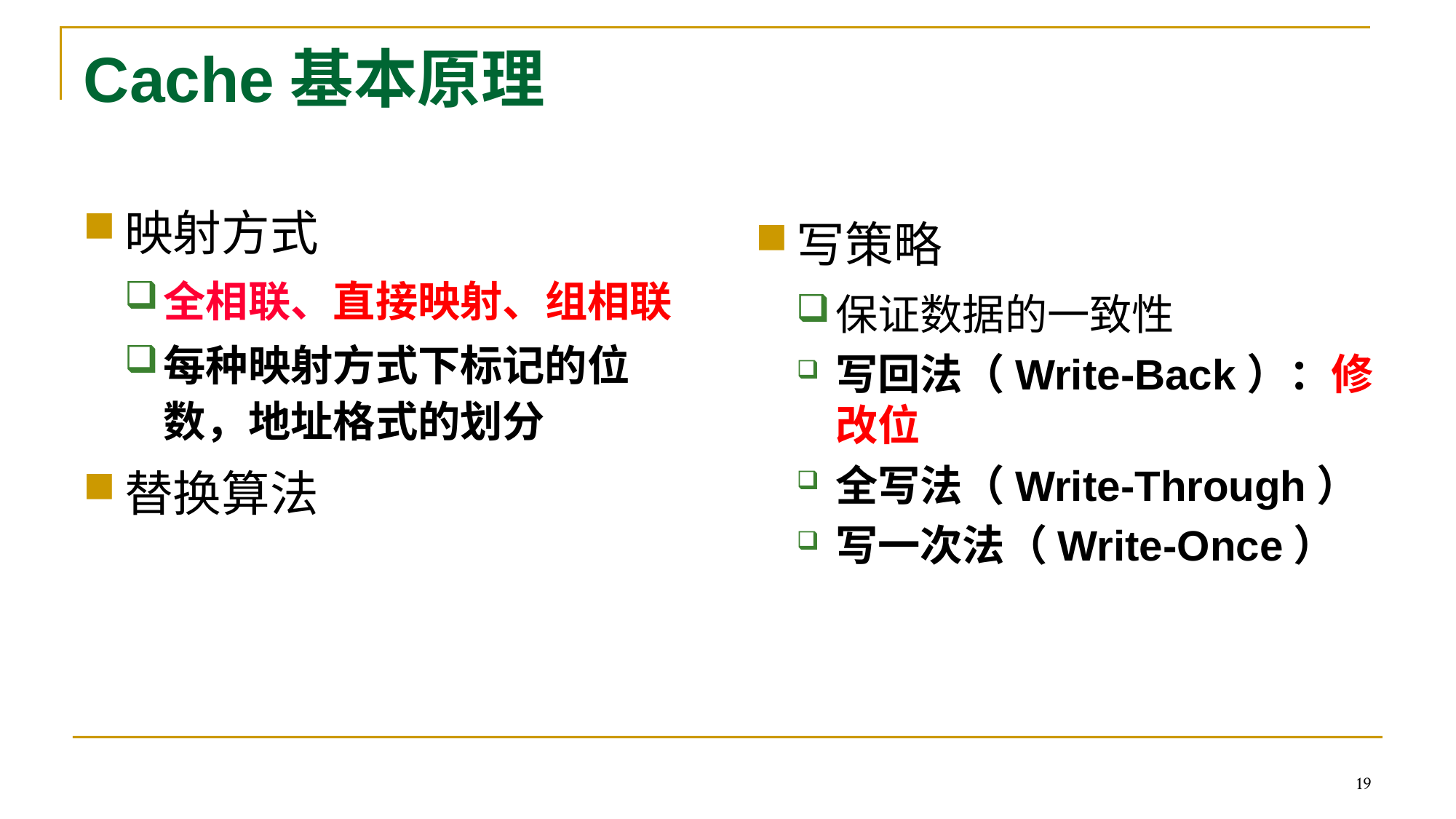

# Cache基本原理
映射方式
全相联、直接映射、组相联
每种映射方式下标记的位数，地址格式的划分
替换算法

写策略
保证数据的一致性
写回法（Write-Back）：修改位
全写法（Write-Through）
写一次法（Write-Once）
19